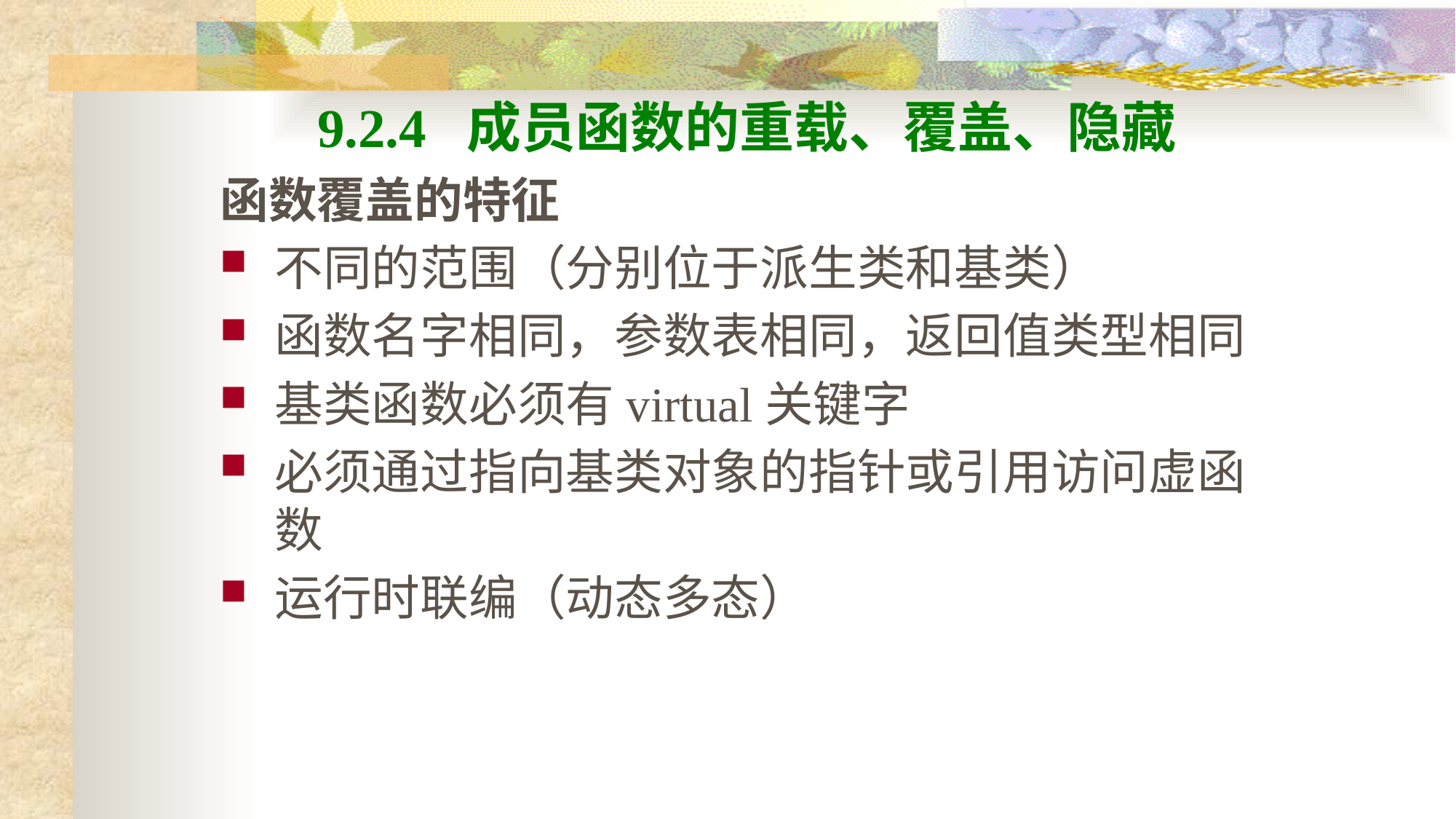

# 9.2.4  成员函数的重载、覆盖、隐藏
函数覆盖的特征
不同的范围（分别位于派生类和基类）
函数名字相同，参数表相同，返回值类型相同
基类函数必须有virtual关键字
必须通过指向基类对象的指针或引用访问虚函数
运行时联编（动态多态）